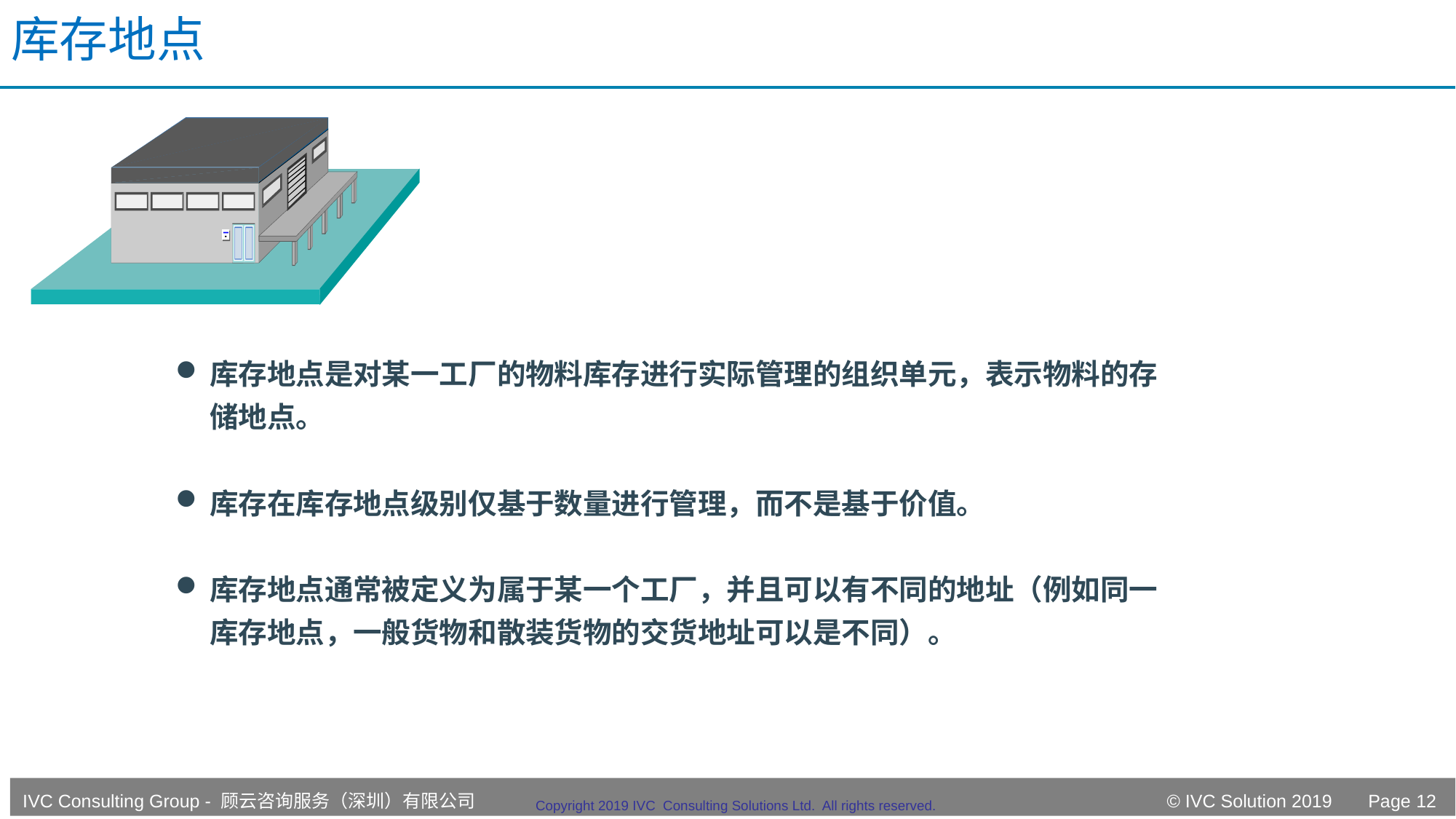

# 库存地点

库存地点是对某一工厂的物料库存进行实际管理的组织单元，表示物料的存储地点。

库存在库存地点级别仅基于数量进行管理，而不是基于价值。

库存地点通常被定义为属于某一个工厂，并且可以有不同的地址（例如同一库存地点，一般货物和散装货物的交货地址可以是不同）。